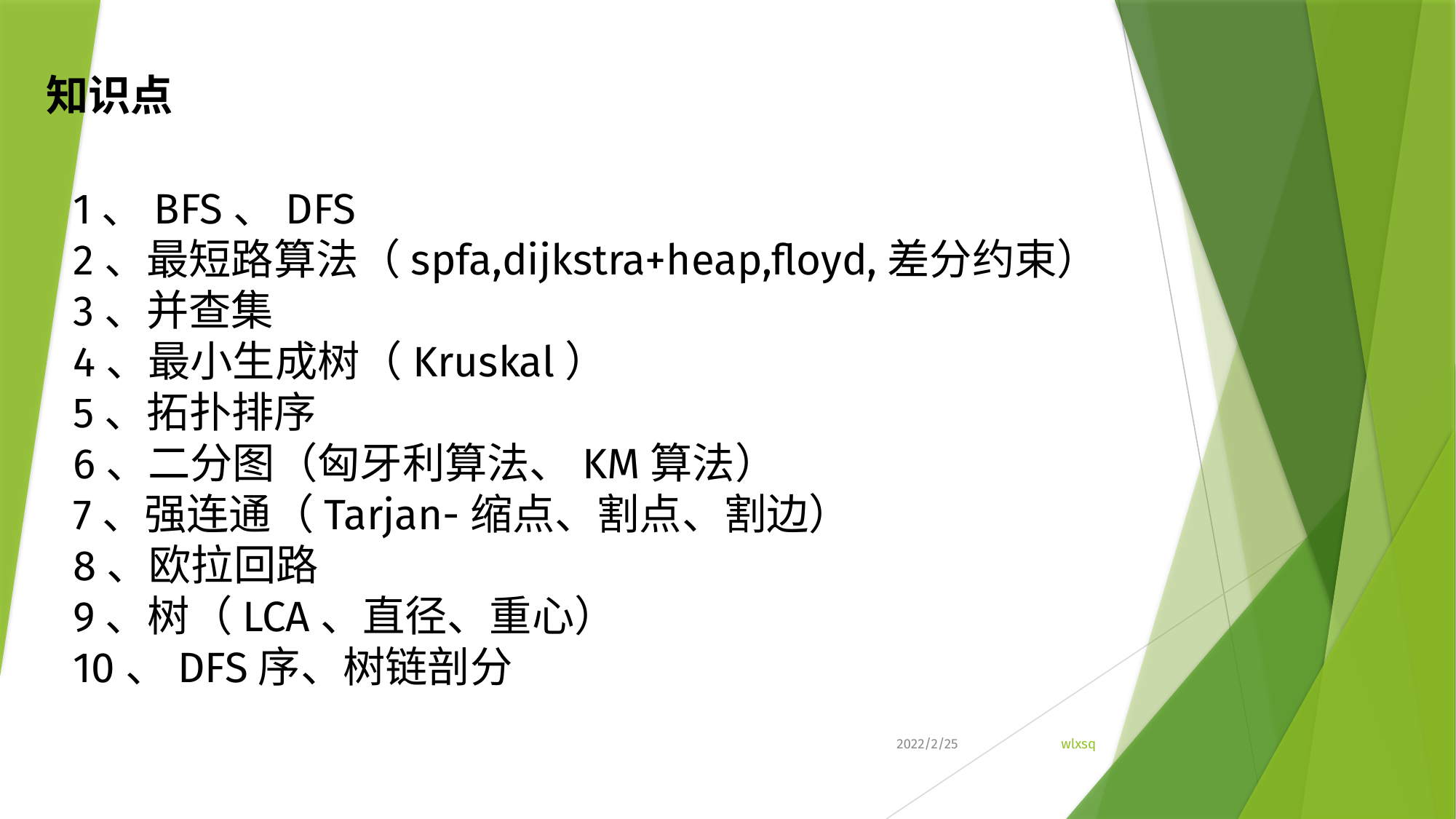

知识点
1、BFS、DFS
2、最短路算法（spfa,dijkstra+heap,floyd,差分约束）
3、并查集
4、最小生成树（Kruskal）
5、拓扑排序
6、二分图（匈牙利算法、KM算法）
7、强连通（Tarjan-缩点、割点、割边）
8、欧拉回路
9、树（LCA、直径、重心）
10、DFS序、树链剖分
2022/2/25
2